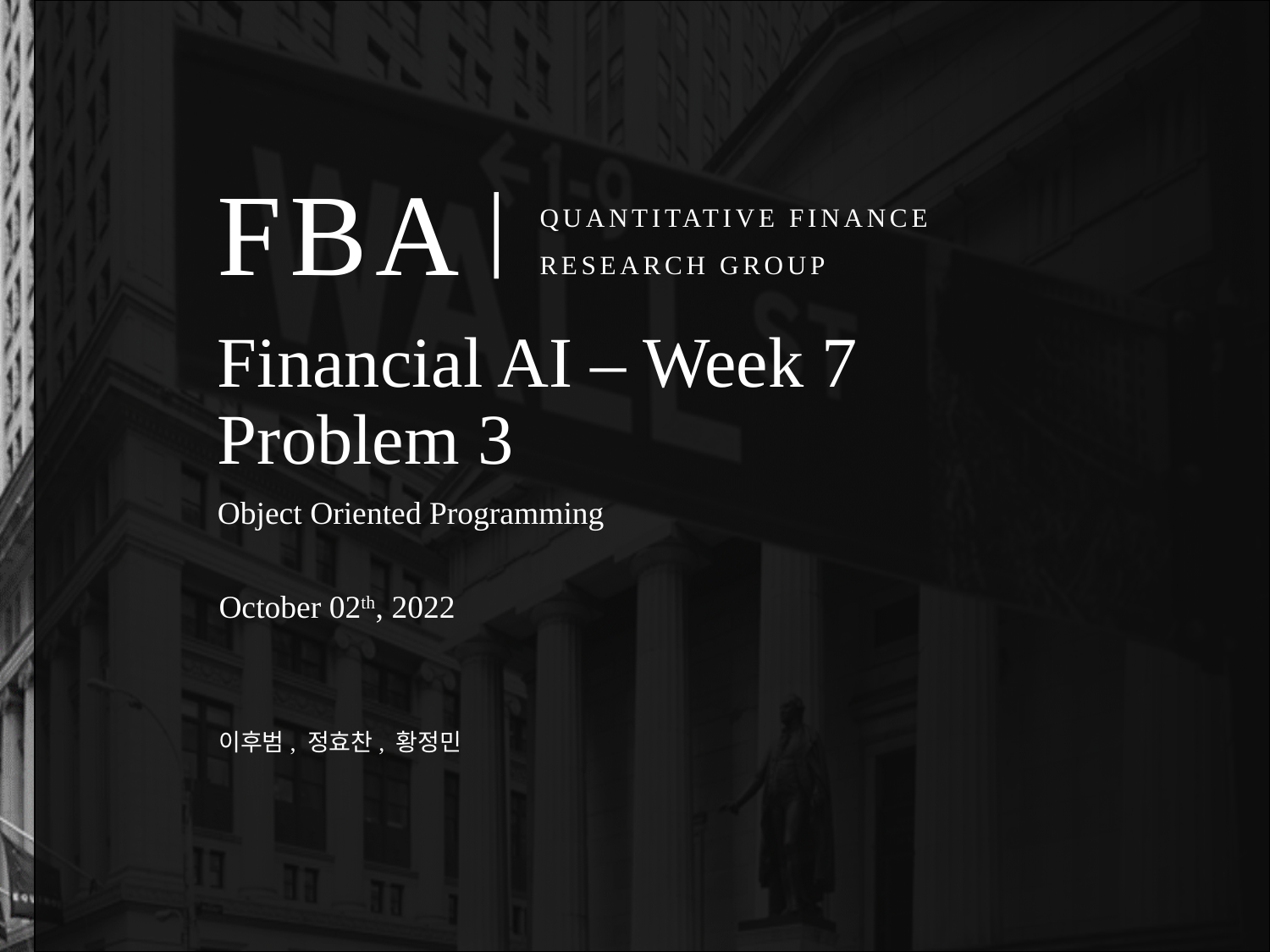

# Financial AI – Week 7 Problem 3
Object Oriented Programming
October 02th, 2022
이후범, 정효찬, 황정민